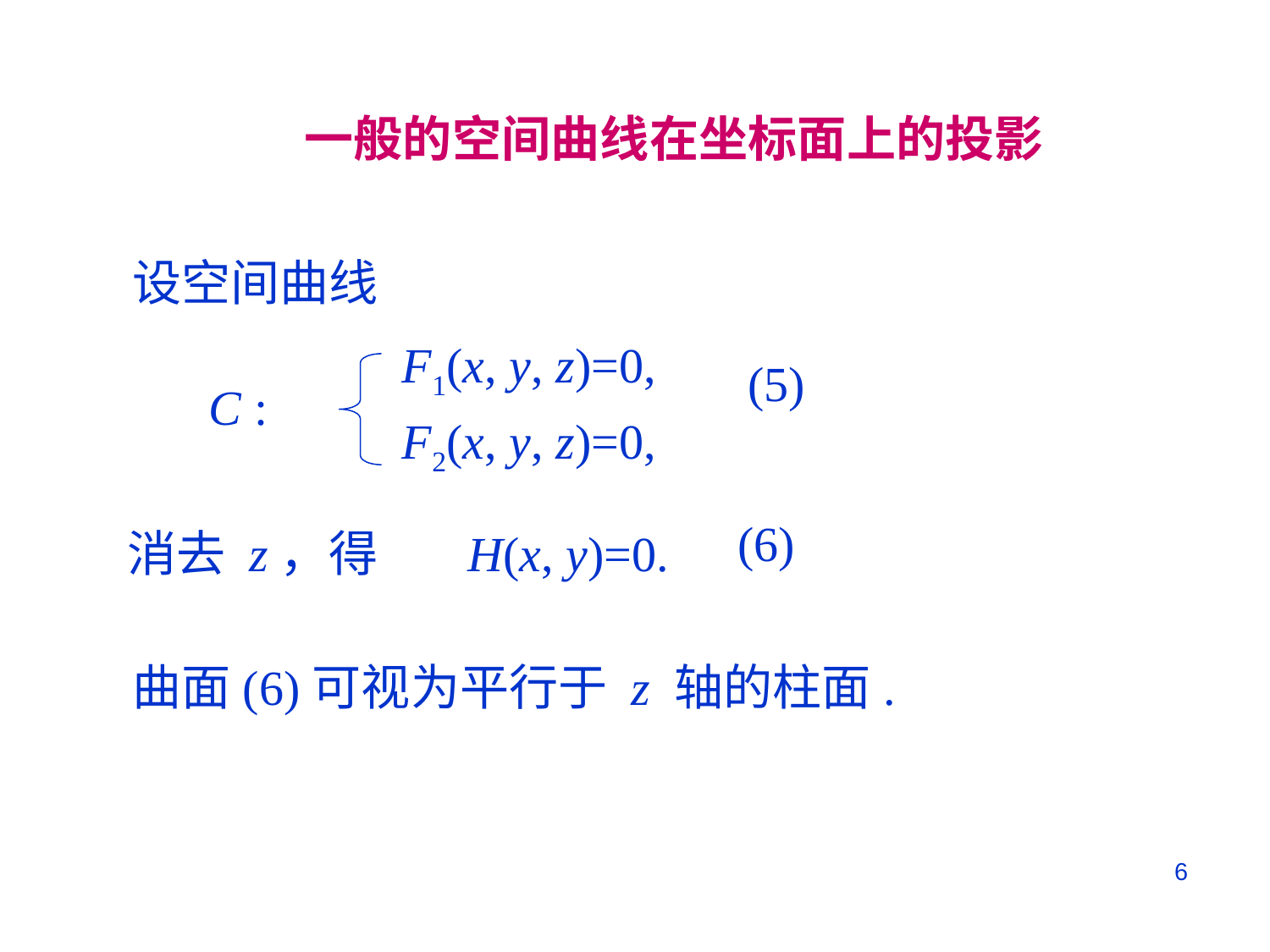

一般的空间曲线在坐标面上的投影
设空间曲线
F1(x, y, z)=0,
(5)

C :
F2(x, y, z)=0,
(6)
消去 z，得       H(x, y)=0.
曲面(6)可视为平行于 z 轴的柱面.
6